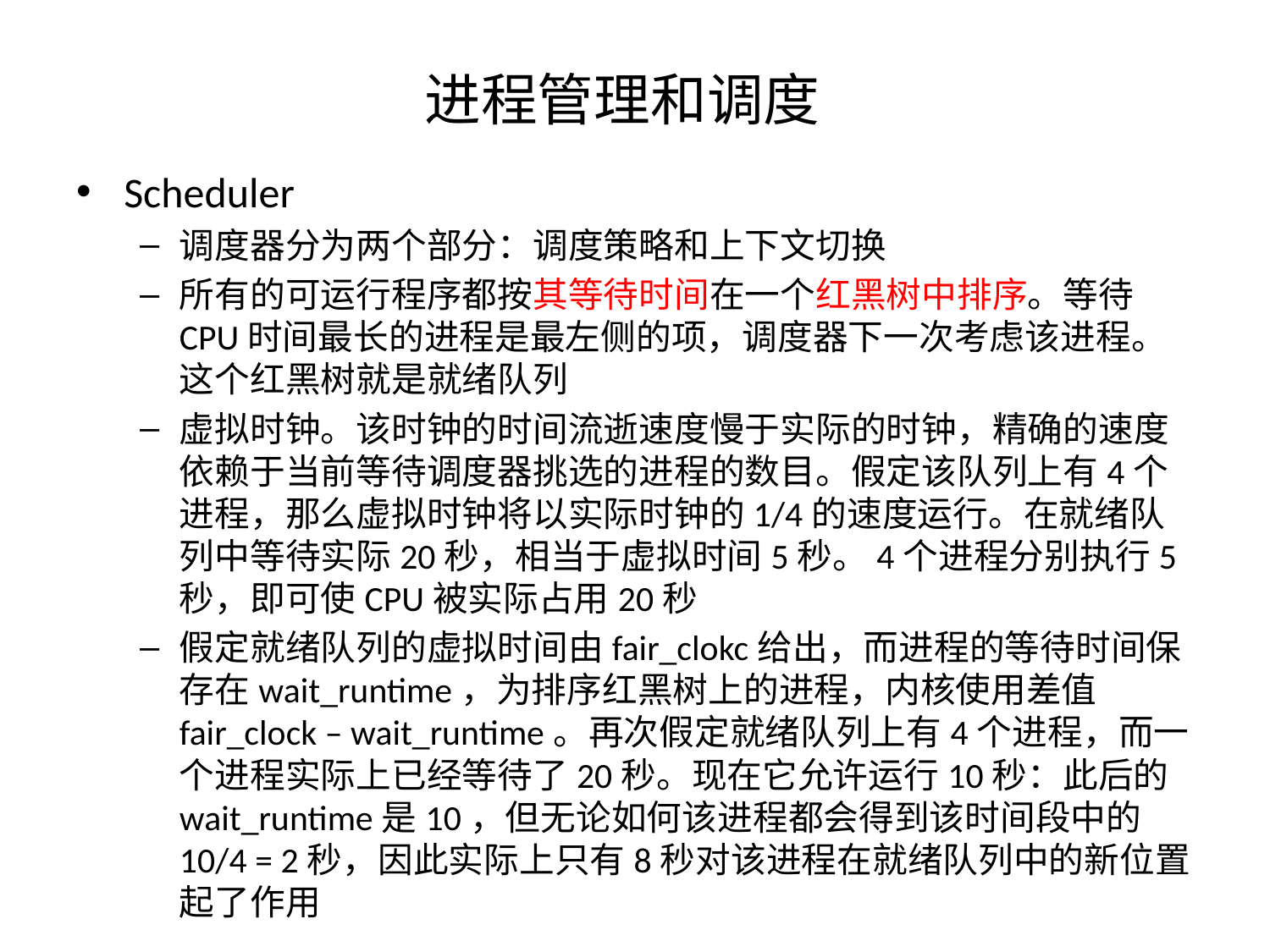

# 进程管理和调度
Scheduler
调度器分为两个部分：调度策略和上下文切换
所有的可运行程序都按其等待时间在一个红黑树中排序。等待CPU时间最长的进程是最左侧的项，调度器下一次考虑该进程。这个红黑树就是就绪队列
虚拟时钟。该时钟的时间流逝速度慢于实际的时钟，精确的速度依赖于当前等待调度器挑选的进程的数目。假定该队列上有4个进程，那么虚拟时钟将以实际时钟的1/4的速度运行。在就绪队列中等待实际20秒，相当于虚拟时间5秒。4个进程分别执行5秒，即可使CPU被实际占用20秒
假定就绪队列的虚拟时间由fair_clokc给出，而进程的等待时间保存在wait_runtime，为排序红黑树上的进程，内核使用差值fair_clock – wait_runtime。再次假定就绪队列上有4个进程，而一个进程实际上已经等待了20秒。现在它允许运行10秒：此后的wait_runtime是10，但无论如何该进程都会得到该时间段中的10/4 = 2秒，因此实际上只有8秒对该进程在就绪队列中的新位置起了作用